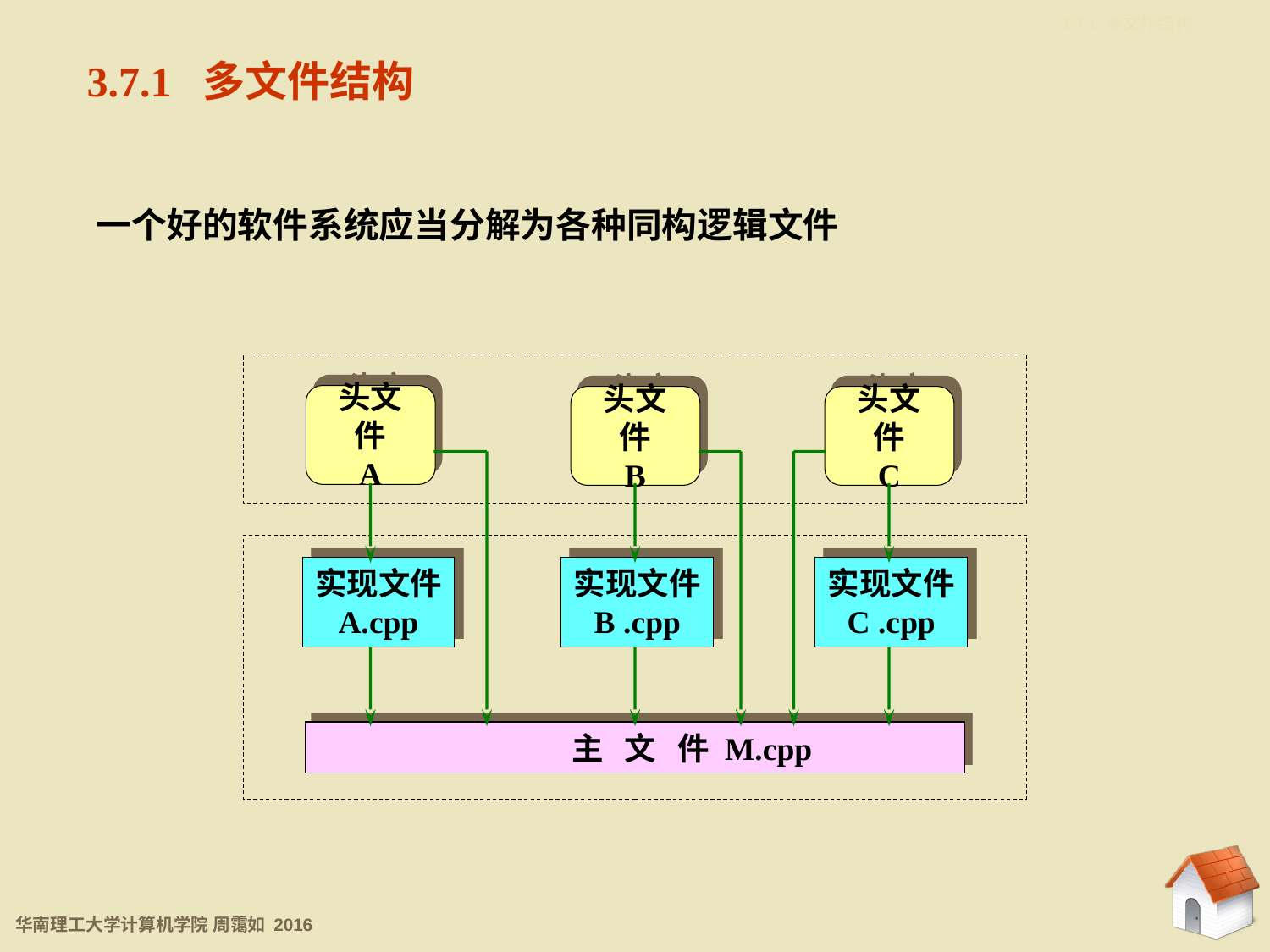

3.7.1 多文件结构
3.7.1  多文件结构
一个好的软件系统应当分解为各种同构逻辑文件

头文件
A
头文件
B
头文件
C

实现文件
A.cpp
实现文件
B .cpp
实现文件
C .cpp

		主   文   件 M.cpp